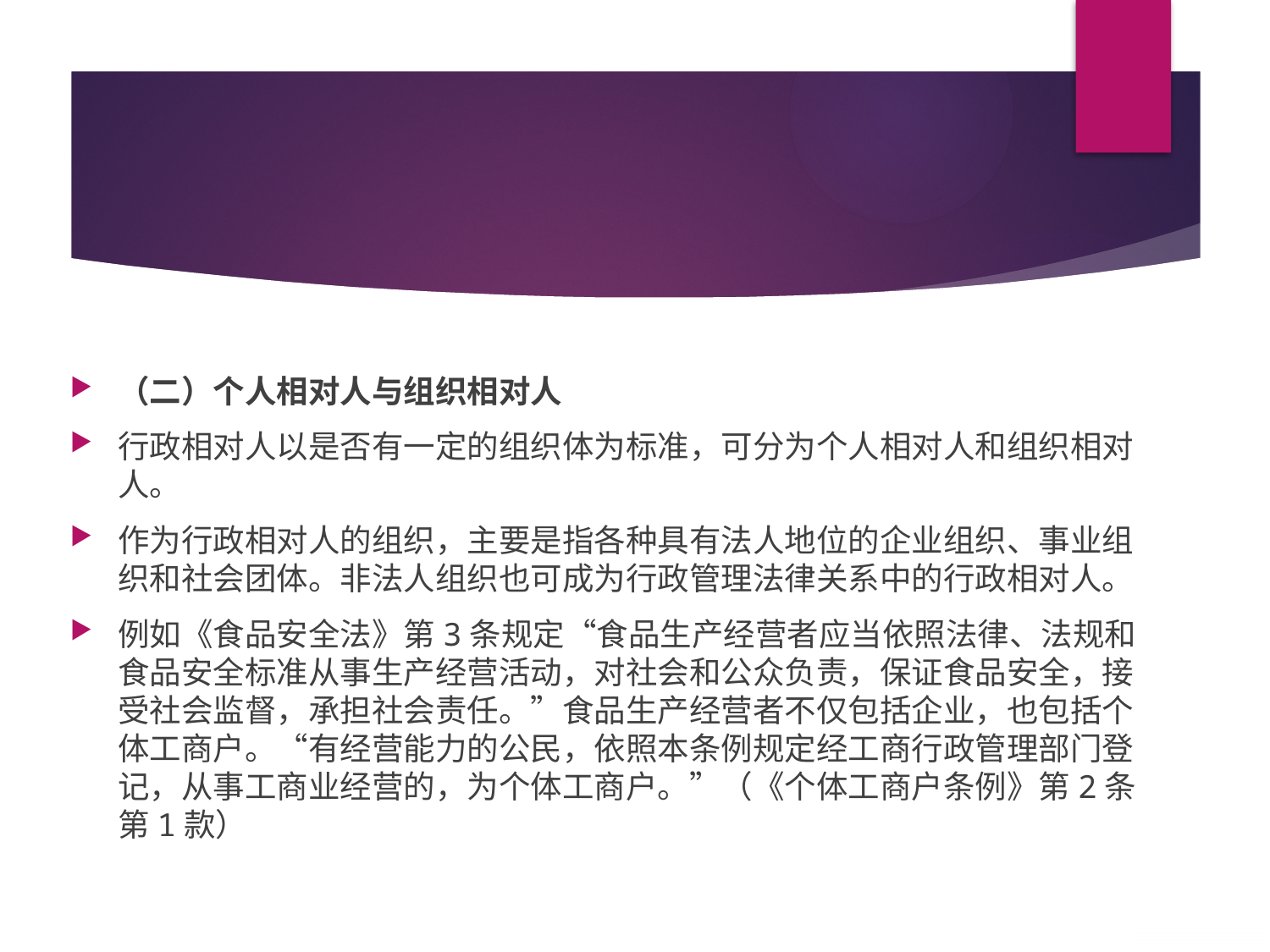

#
（二）个人相对人与组织相对人
行政相对人以是否有一定的组织体为标准，可分为个人相对人和组织相对人。
作为行政相对人的组织，主要是指各种具有法人地位的企业组织、事业组织和社会团体。非法人组织也可成为行政管理法律关系中的行政相对人。
例如《食品安全法》第3条规定“食品生产经营者应当依照法律、法规和食品安全标准从事生产经营活动，对社会和公众负责，保证食品安全，接受社会监督，承担社会责任。”食品生产经营者不仅包括企业，也包括个体工商户。“有经营能力的公民，依照本条例规定经工商行政管理部门登记，从事工商业经营的，为个体工商户。”（《个体工商户条例》第2条第1款）